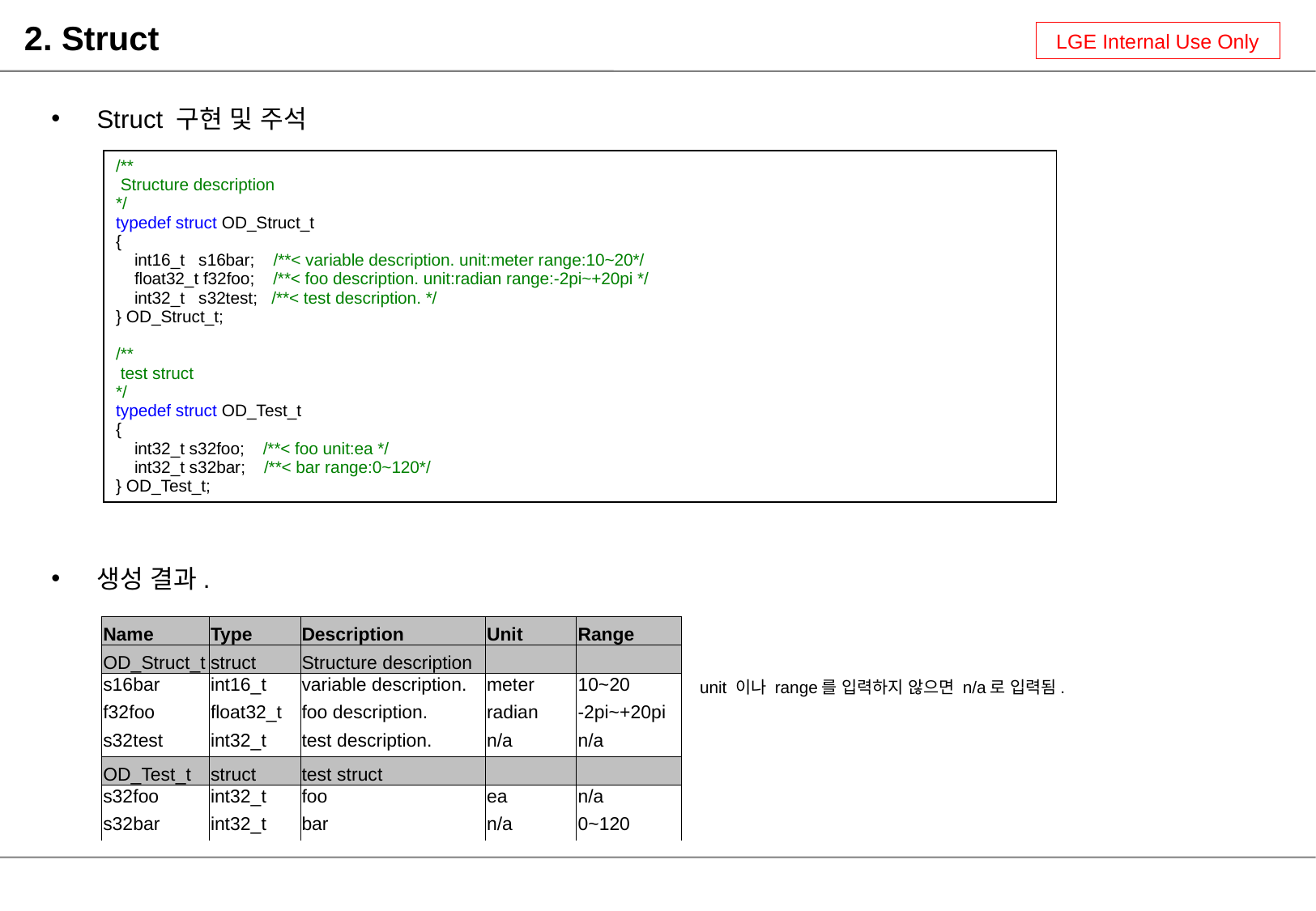

# 2. Struct
Struct 구현 및 주석

생성 결과.
| /\*\* Structure description \*/ typedef struct OD\_Struct\_t { int16\_t s16bar; /\*\*< variable description. unit:meter range:10~20\*/ float32\_t f32foo; /\*\*< foo description. unit:radian range:-2pi~+20pi \*/ int32\_t s32test; /\*\*< test description. \*/ } OD\_Struct\_t; /\*\* test struct \*/ typedef struct OD\_Test\_t { int32\_t s32foo; /\*\*< foo unit:ea \*/ int32\_t s32bar; /\*\*< bar range:0~120\*/ } OD\_Test\_t; |
| --- |
| Name | Type | Description | Unit | Range |
| --- | --- | --- | --- | --- |
| OD\_Struct\_t | struct | Structure description |  |  |
| s16bar | int16\_t | variable description. | meter | 10~20 |
| f32foo | float32\_t | foo description. | radian | -2pi~+20pi |
| s32test | int32\_t | test description. | n/a | n/a |
| OD\_Test\_t | struct | test struct |  |  |
| s32foo | int32\_t | foo | ea | n/a |
| s32bar | int32\_t | bar | n/a | 0~120 |
unit 이나 range를 입력하지 않으면 n/a로 입력됨.